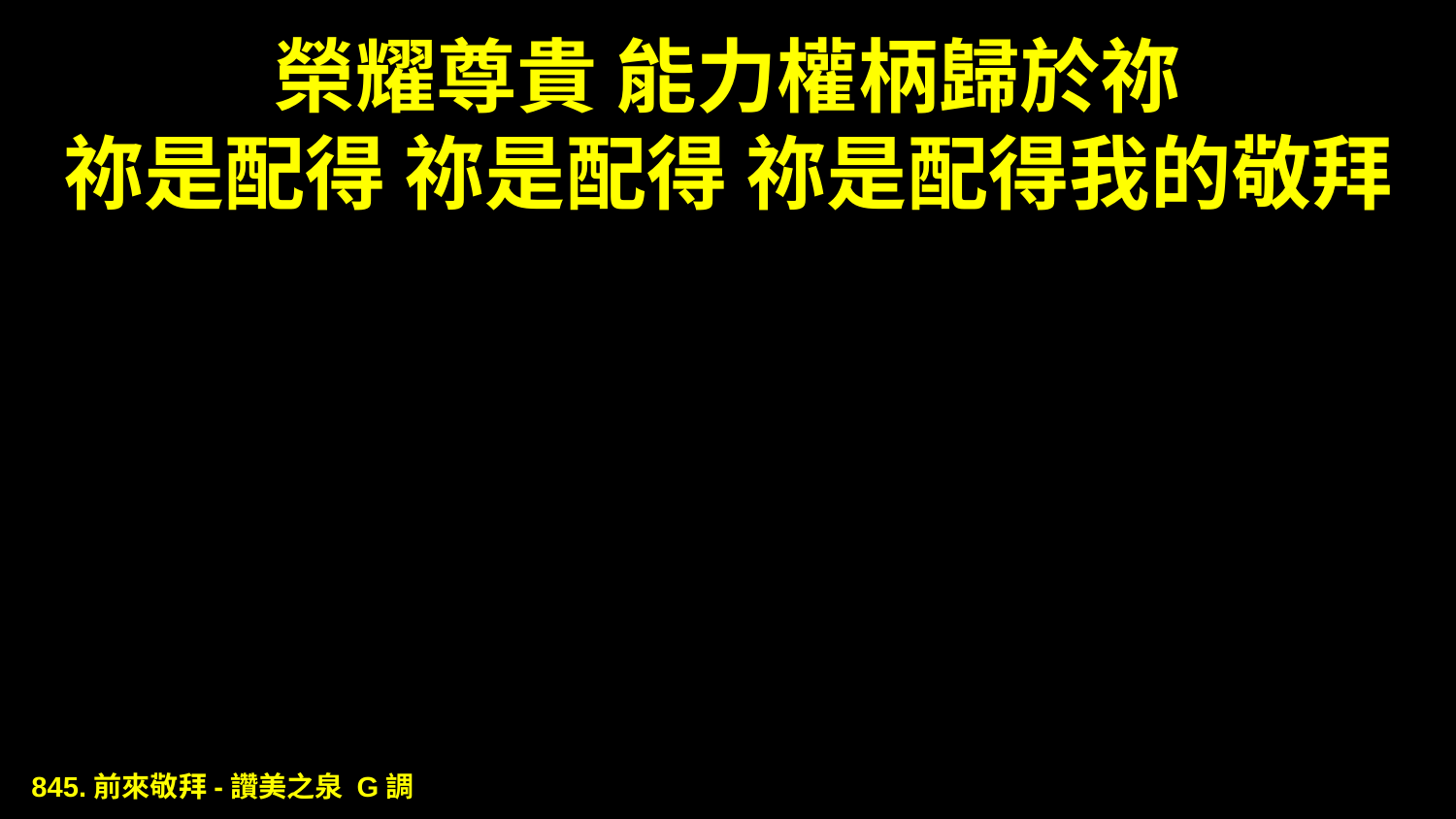

# 榮耀尊貴 能力權柄歸於祢 祢是配得 祢是配得 祢是配得我的敬拜
845.前來敬拜-讚美之泉 G調